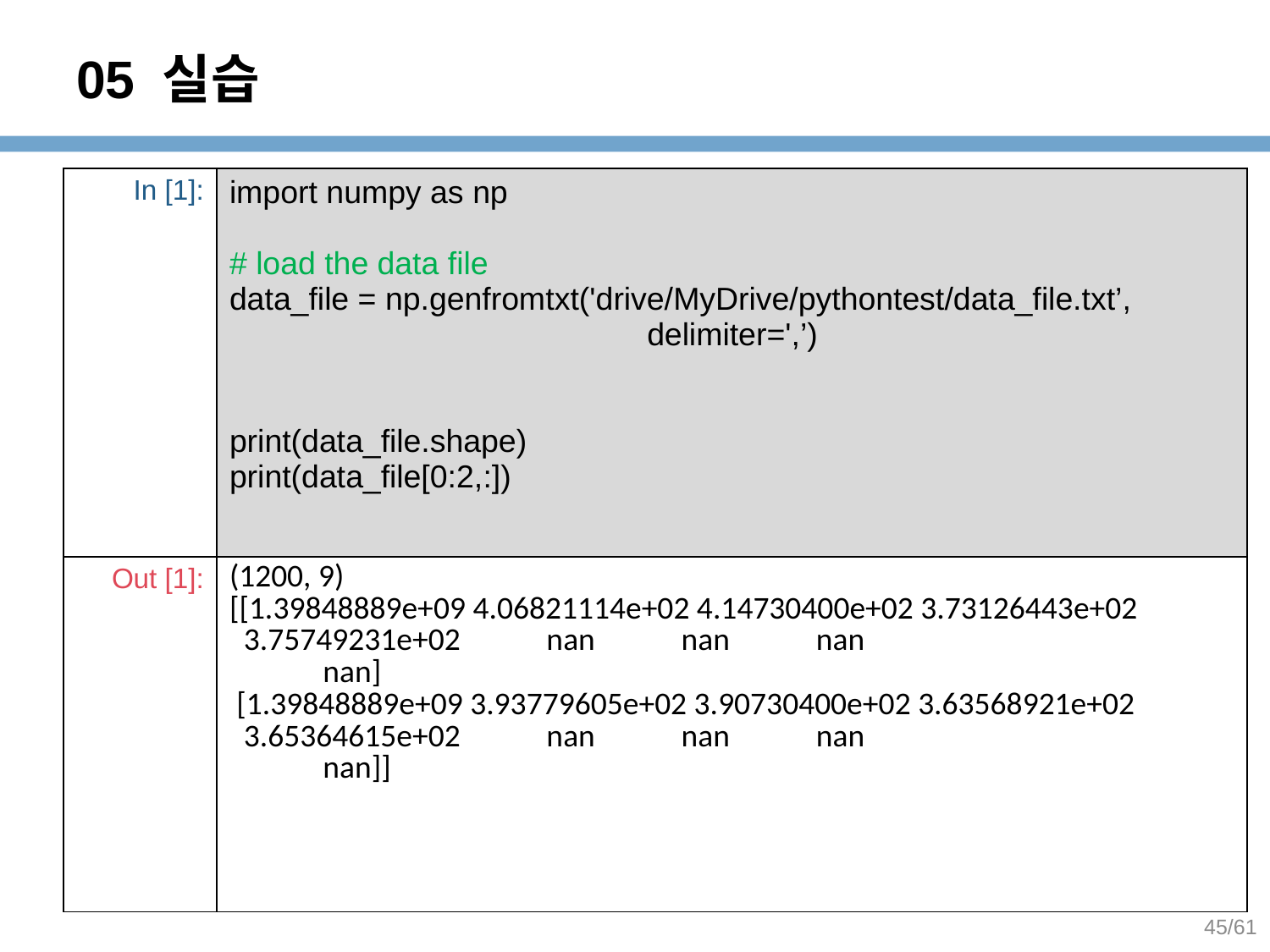

# 05 실습
| In [1]: | import numpy as np # load the data file data\_file = np.genfromtxt('drive/MyDrive/pythontest/data\_file.txt’, delimiter=',’) print(data\_file.shape) print(data\_file[0:2,:]) |
| --- | --- |
| Out [1]: | (1200, 9) [[1.39848889e+09 4.06821114e+02 4.14730400e+02 3.73126443e+02 3.75749231e+02 nan nan nan nan] [1.39848889e+09 3.93779605e+02 3.90730400e+02 3.63568921e+02 3.65364615e+02 nan nan nan nan]] |
45/61